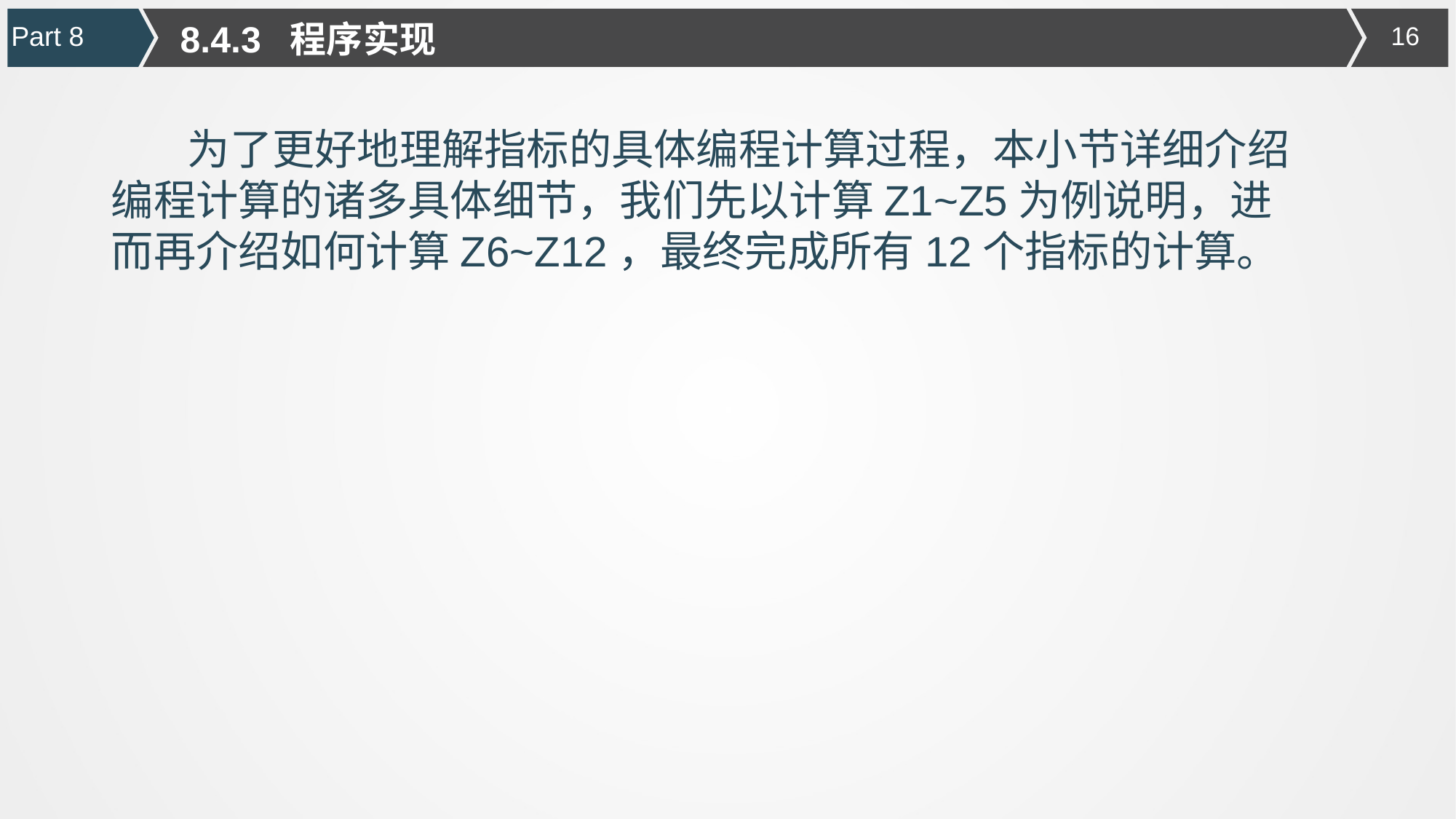

# 8.4.3  程序实现
Part 8
       为了更好地理解指标的具体编程计算过程，本小节详细介绍编程计算的诸多具体细节，我们先以计算Z1~Z5为例说明，进而再介绍如何计算Z6~Z12，最终完成所有12个指标的计算。